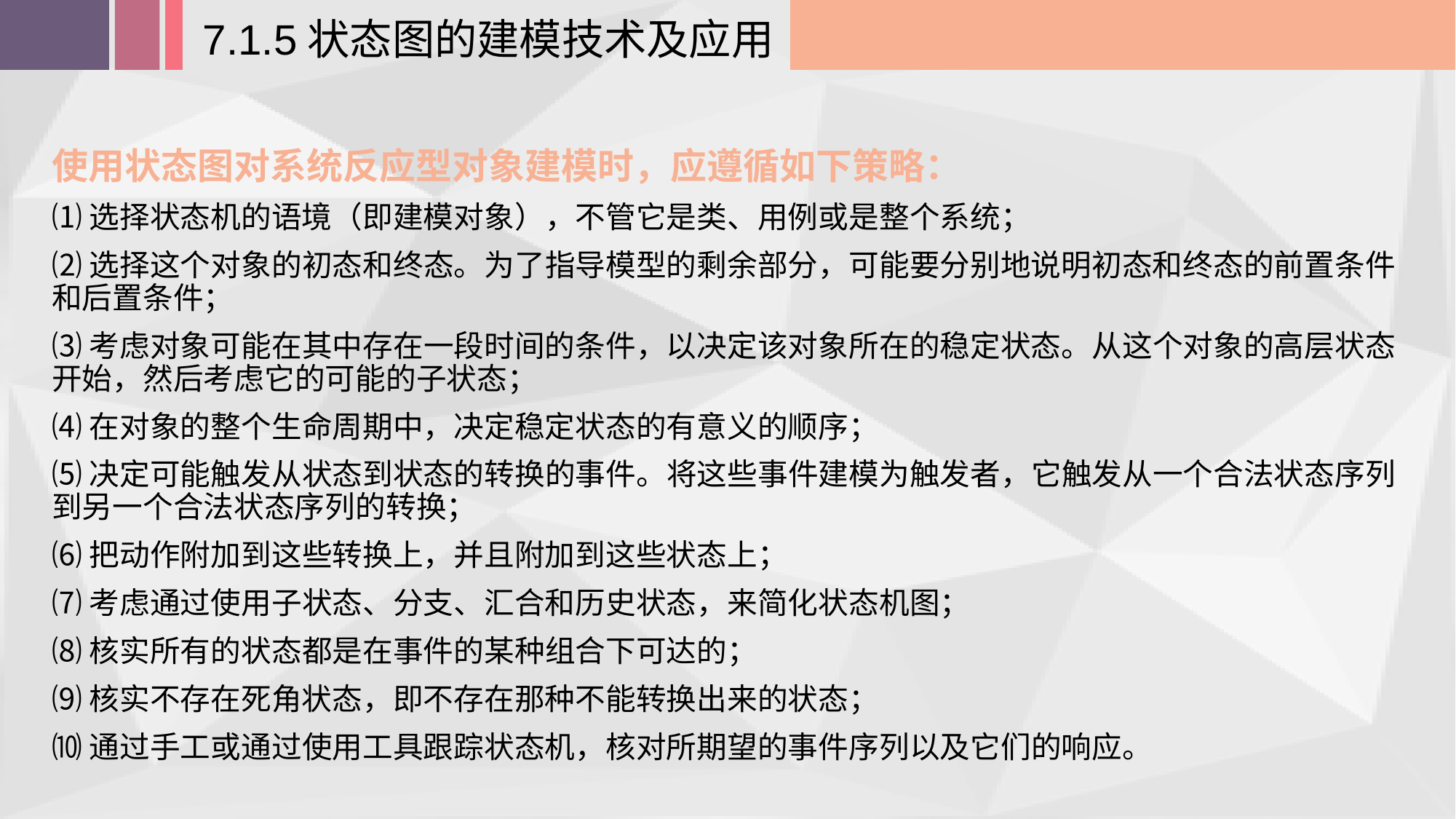

7.1.5状态图的建模技术及应用
使用状态图对系统反应型对象建模时，应遵循如下策略：
⑴选择状态机的语境（即建模对象），不管它是类、用例或是整个系统；
⑵选择这个对象的初态和终态。为了指导模型的剩余部分，可能要分别地说明初态和终态的前置条件和后置条件；
⑶考虑对象可能在其中存在一段时间的条件，以决定该对象所在的稳定状态。从这个对象的高层状态开始，然后考虑它的可能的子状态；
⑷在对象的整个生命周期中，决定稳定状态的有意义的顺序；
⑸决定可能触发从状态到状态的转换的事件。将这些事件建模为触发者，它触发从一个合法状态序列到另一个合法状态序列的转换；
⑹把动作附加到这些转换上，并且附加到这些状态上；
⑺考虑通过使用子状态、分支、汇合和历史状态，来简化状态机图；
⑻核实所有的状态都是在事件的某种组合下可达的；
⑼核实不存在死角状态，即不存在那种不能转换出来的状态；
⑽通过手工或通过使用工具跟踪状态机，核对所期望的事件序列以及它们的响应。